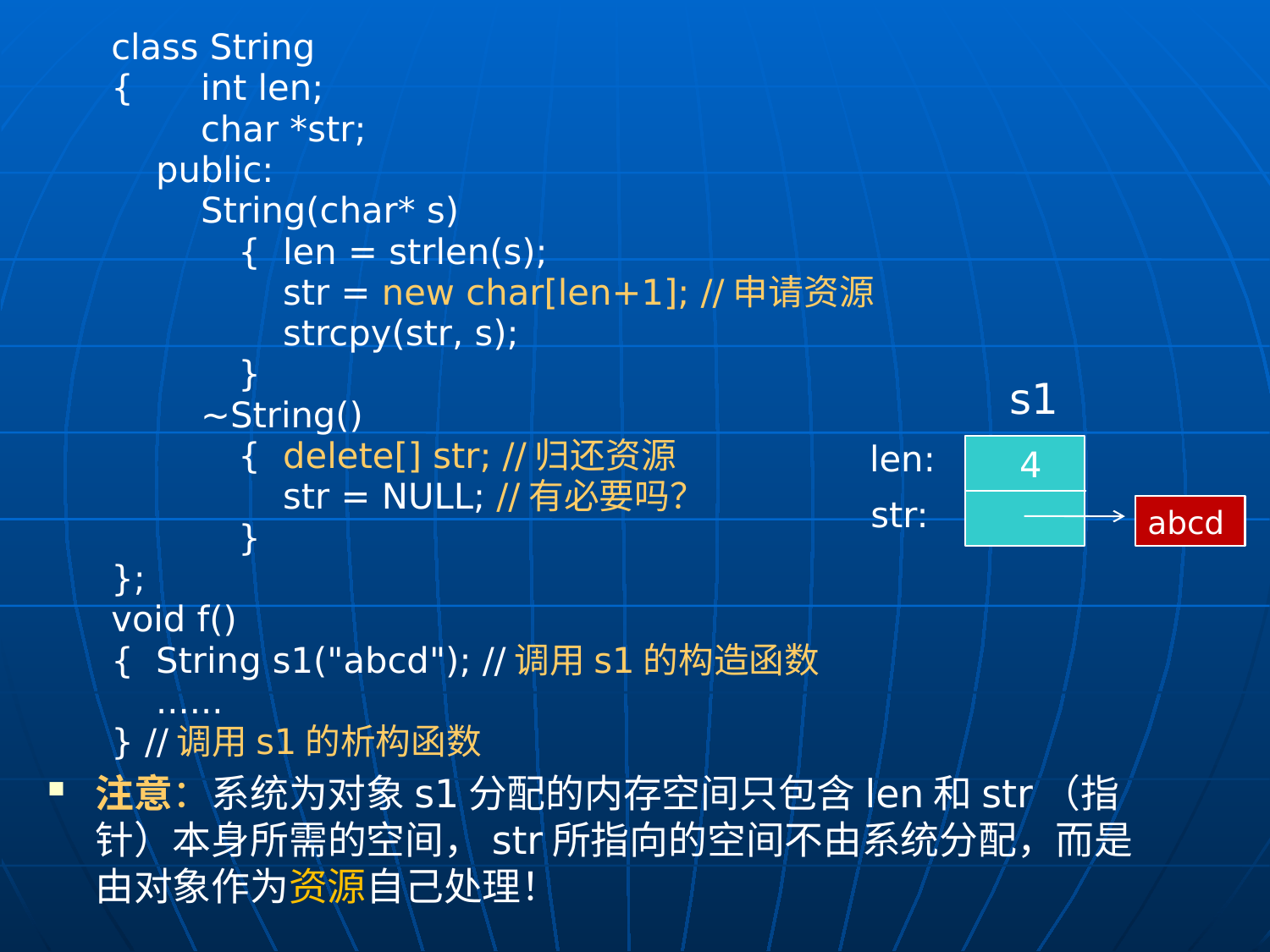

class String
{      int len;
        char *str;
    public:
        String(char* s)
{  len = strlen(s);
    str = new char[len+1]; //申请资源
    strcpy(str, s);
}
        ~String()
{  delete[] str; //归还资源
    str = NULL; //有必要吗？
}
};
void f()
{  String s1("abcd"); //调用s1的构造函数
    ......
} //调用s1的析构函数
注意：系统为对象s1分配的内存空间只包含len和str（指针）本身所需的空间，str所指向的空间不由系统分配，而是由对象作为资源自己处理！
s1
len:

str:
4
abcd